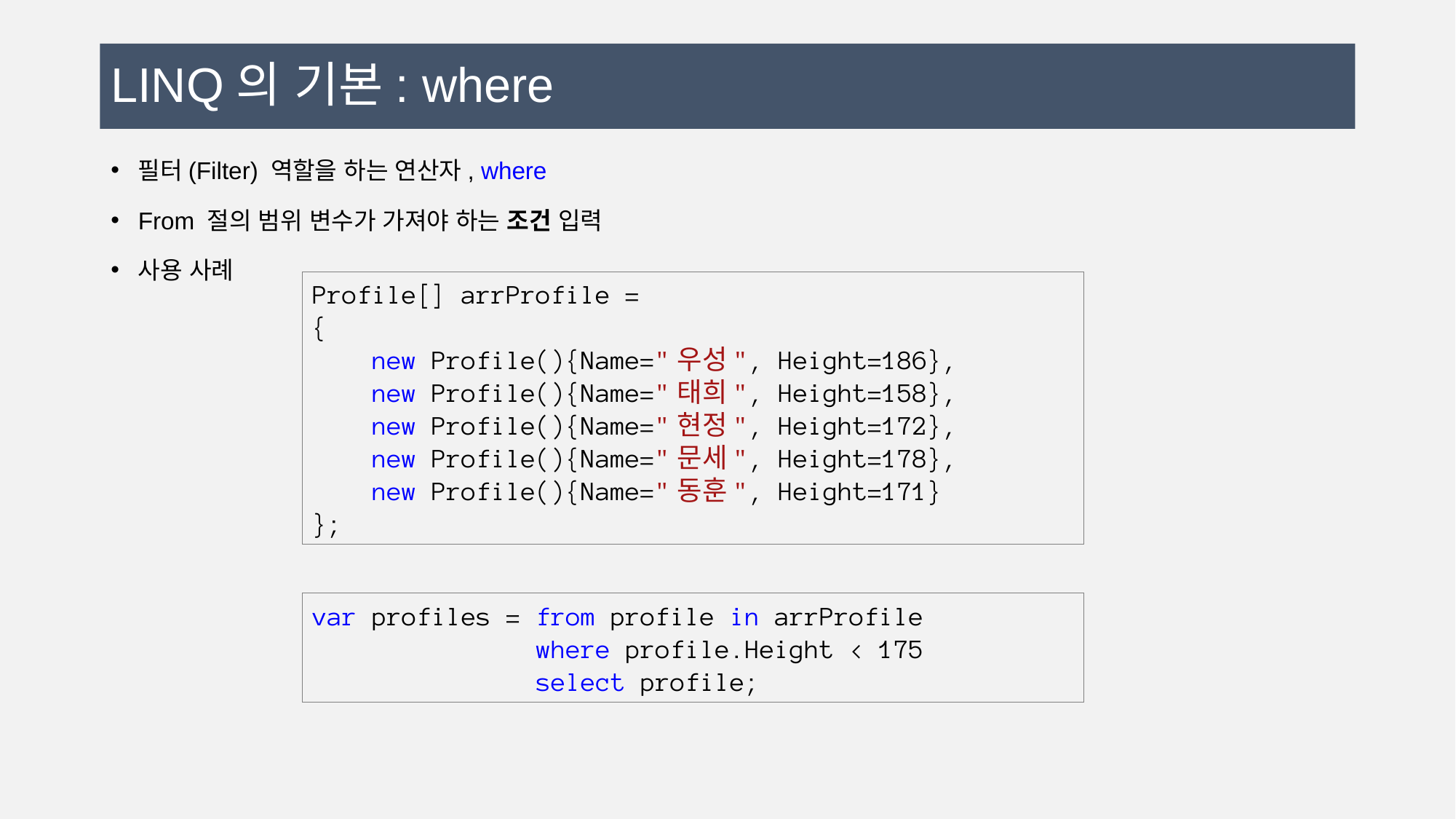

# LINQ의 기본: where
필터(Filter) 역할을 하는 연산자, where
From 절의 범위 변수가 가져야 하는 조건 입력
사용 사례
Profile[] arrProfile =
{
    new Profile(){Name="우성", Height=186},
    new Profile(){Name="태희", Height=158},
    new Profile(){Name="현정", Height=172},
    new Profile(){Name="문세", Height=178},
    new Profile(){Name="동훈", Height=171}
};
var profiles = from profile in arrProfile
               where profile.Height < 175
               select profile;